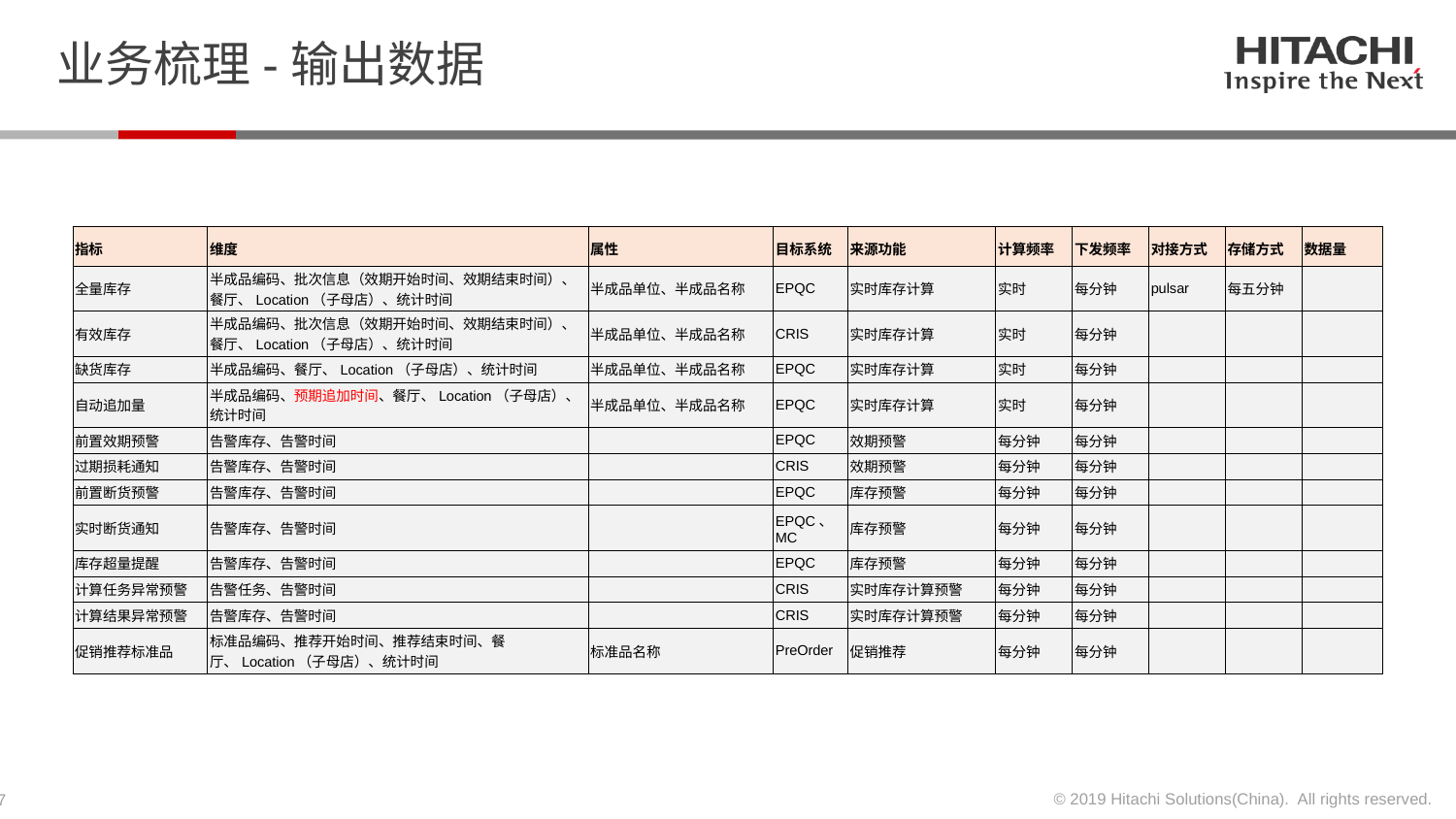

# 业务梳理-输出数据
| 指标 | 维度 | 属性 | 目标系统 | 来源功能 | 计算频率 | 下发频率 | 对接方式 | 存储方式 | 数据量 |
| --- | --- | --- | --- | --- | --- | --- | --- | --- | --- |
| 全量库存 | 半成品编码、批次信息（效期开始时间、效期结束时间）、餐厅、Location（子母店）、统计时间 | 半成品单位、半成品名称 | EPQC | 实时库存计算 | 实时 | 每分钟 | pulsar | 每五分钟 |  |
| 有效库存 | 半成品编码、批次信息（效期开始时间、效期结束时间）、餐厅、Location（子母店）、统计时间 | 半成品单位、半成品名称 | CRIS | 实时库存计算 | 实时 | 每分钟 |  |  |  |
| 缺货库存 | 半成品编码、餐厅、Location（子母店）、统计时间 | 半成品单位、半成品名称 | EPQC | 实时库存计算 | 实时 | 每分钟 |  |  |  |
| 自动追加量 | 半成品编码、预期追加时间、餐厅、Location（子母店）、统计时间 | 半成品单位、半成品名称 | EPQC | 实时库存计算 | 实时 | 每分钟 |  |  |  |
| 前置效期预警 | 告警库存、告警时间 |  | EPQC | 效期预警 | 每分钟 | 每分钟 |  |  |  |
| 过期损耗通知 | 告警库存、告警时间 |  | CRIS | 效期预警 | 每分钟 | 每分钟 |  |  |  |
| 前置断货预警 | 告警库存、告警时间 |  | EPQC | 库存预警 | 每分钟 | 每分钟 |  |  |  |
| 实时断货通知 | 告警库存、告警时间 |  | EPQC、MC | 库存预警 | 每分钟 | 每分钟 |  |  |  |
| 库存超量提醒 | 告警库存、告警时间 |  | EPQC | 库存预警 | 每分钟 | 每分钟 |  |  |  |
| 计算任务异常预警 | 告警任务、告警时间 |  | CRIS | 实时库存计算预警 | 每分钟 | 每分钟 |  |  |  |
| 计算结果异常预警 | 告警库存、告警时间 |  | CRIS | 实时库存计算预警 | 每分钟 | 每分钟 |  |  |  |
| 促销推荐标准品 | 标准品编码、推荐开始时间、推荐结束时间、餐厅、Location（子母店）、统计时间 | 标准品名称 | PreOrder | 促销推荐 | 每分钟 | 每分钟 |  |  |  |